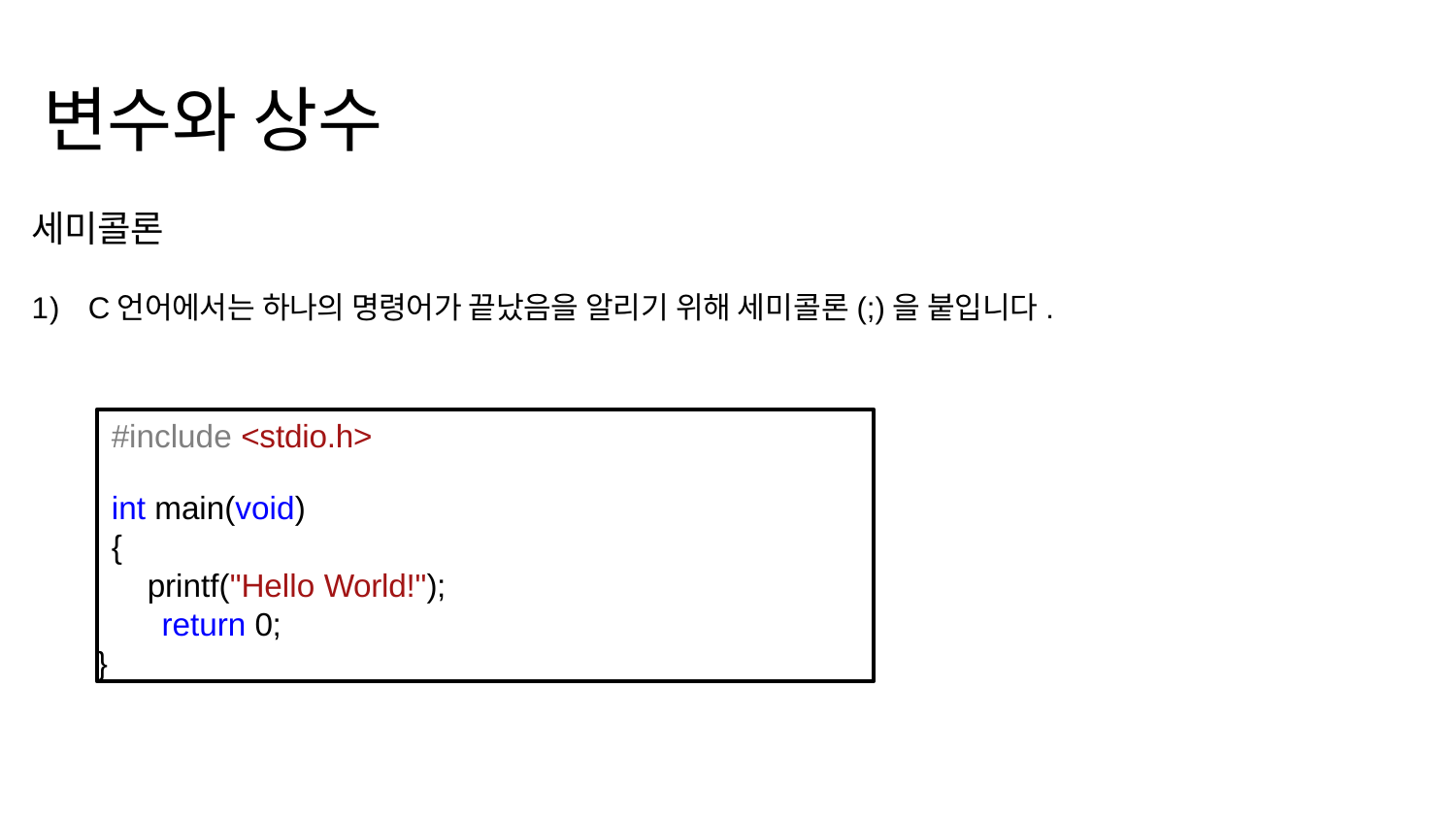

# 변수와 상수
세미콜론

1)	C언어에서는 하나의 명령어가 끝났음을 알리기 위해 세미콜론(;)을 붙입니다.
#include <stdio.h>

int main(void)
{
    printf("Hello World!");
	  return 0;
}